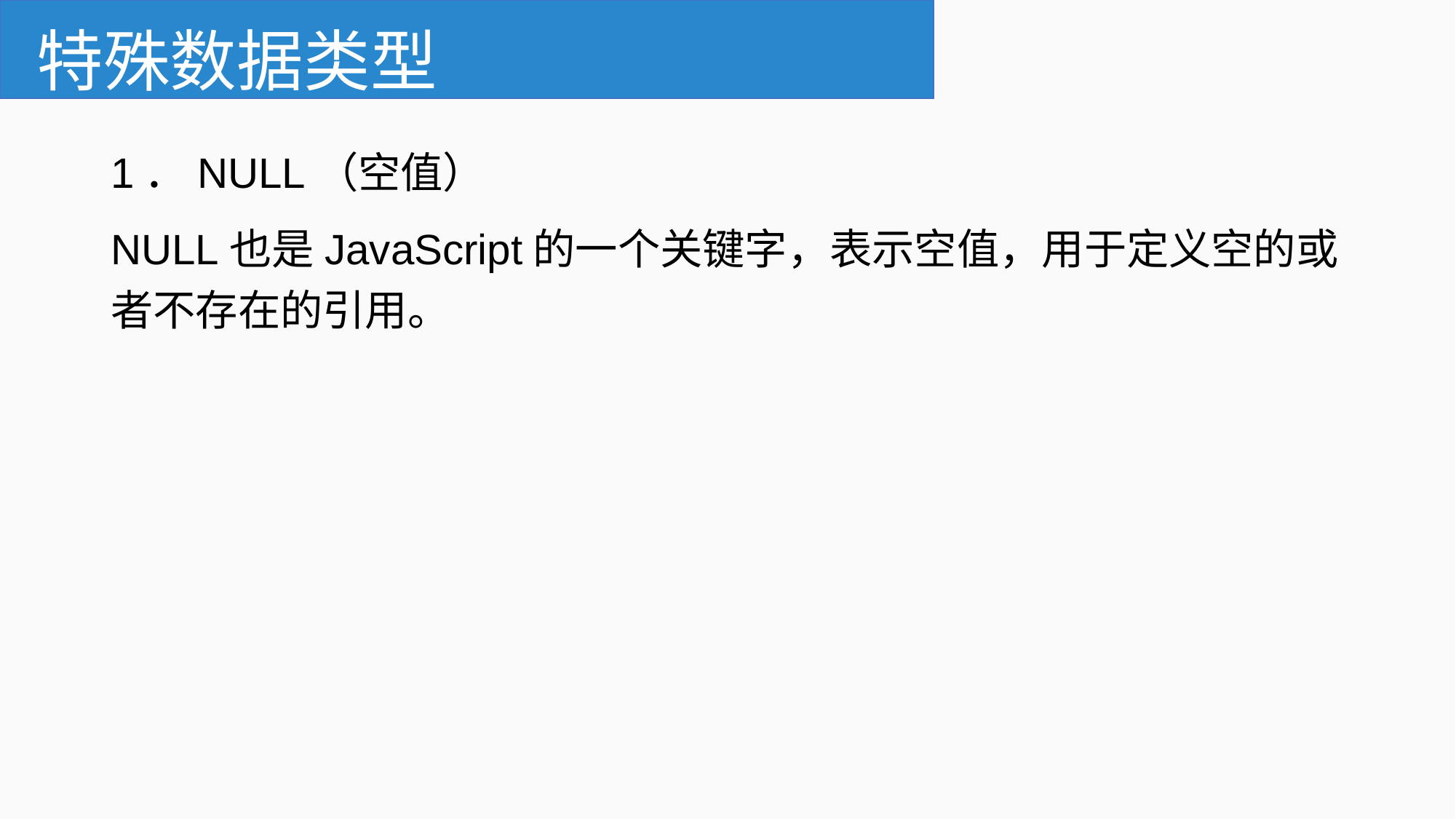

# 特殊数据类型
1．NULL（空值）
NULL也是JavaScript的一个关键字，表示空值，用于定义空的或者不存在的引用。